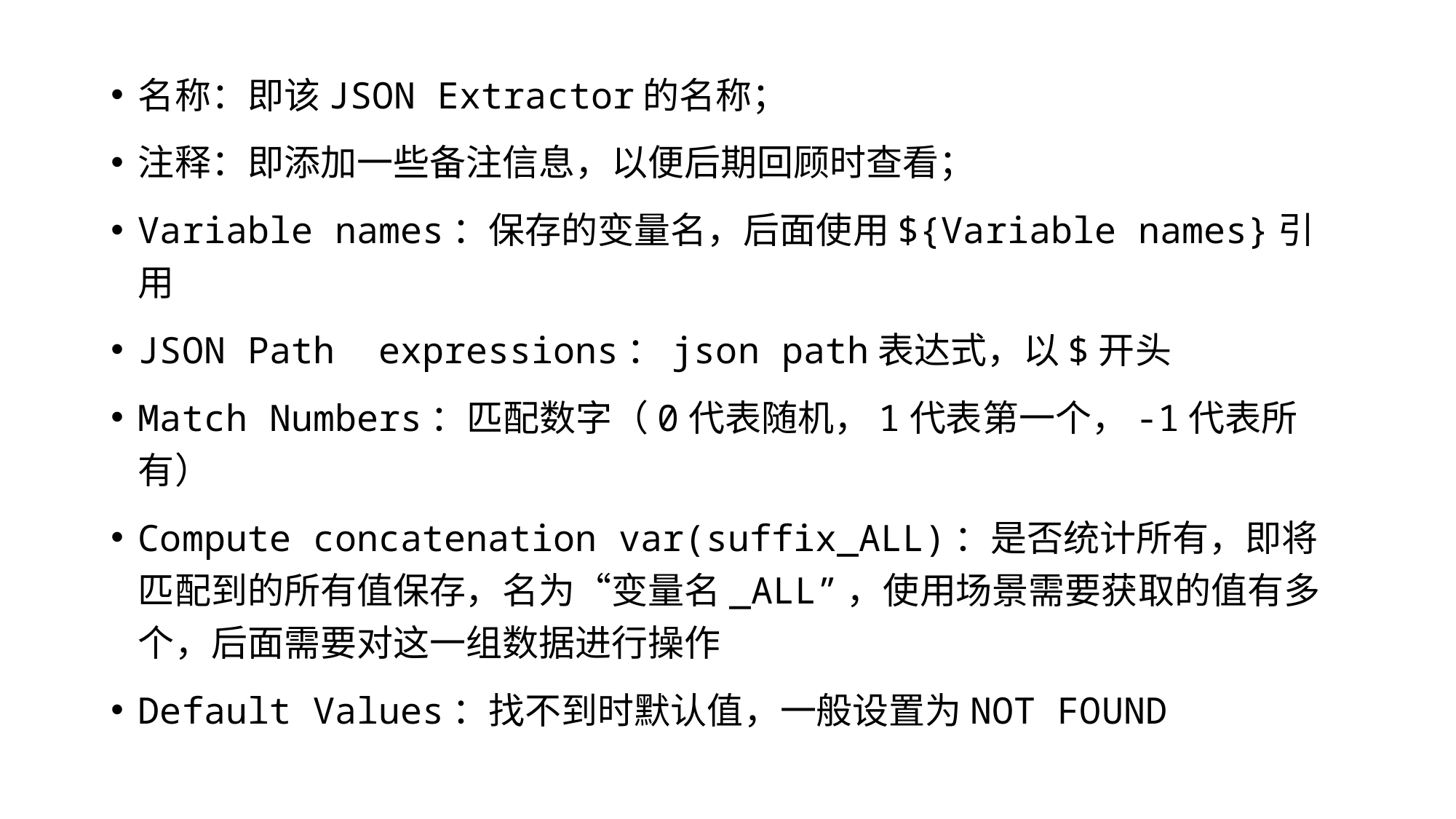

名称：即该JSON Extractor的名称；
注释：即添加一些备注信息，以便后期回顾时查看；
Variable names：保存的变量名，后面使用${Variable names}引用
JSON Path  expressions：json path表达式，以$开头
Match Numbers：匹配数字（0代表随机，1代表第一个，-1代表所有）
Compute concatenation var(suffix_ALL)：是否统计所有，即将匹配到的所有值保存，名为“变量名_ALL”，使用场景需要获取的值有多个，后面需要对这一组数据进行操作
Default Values：找不到时默认值，一般设置为NOT FOUND